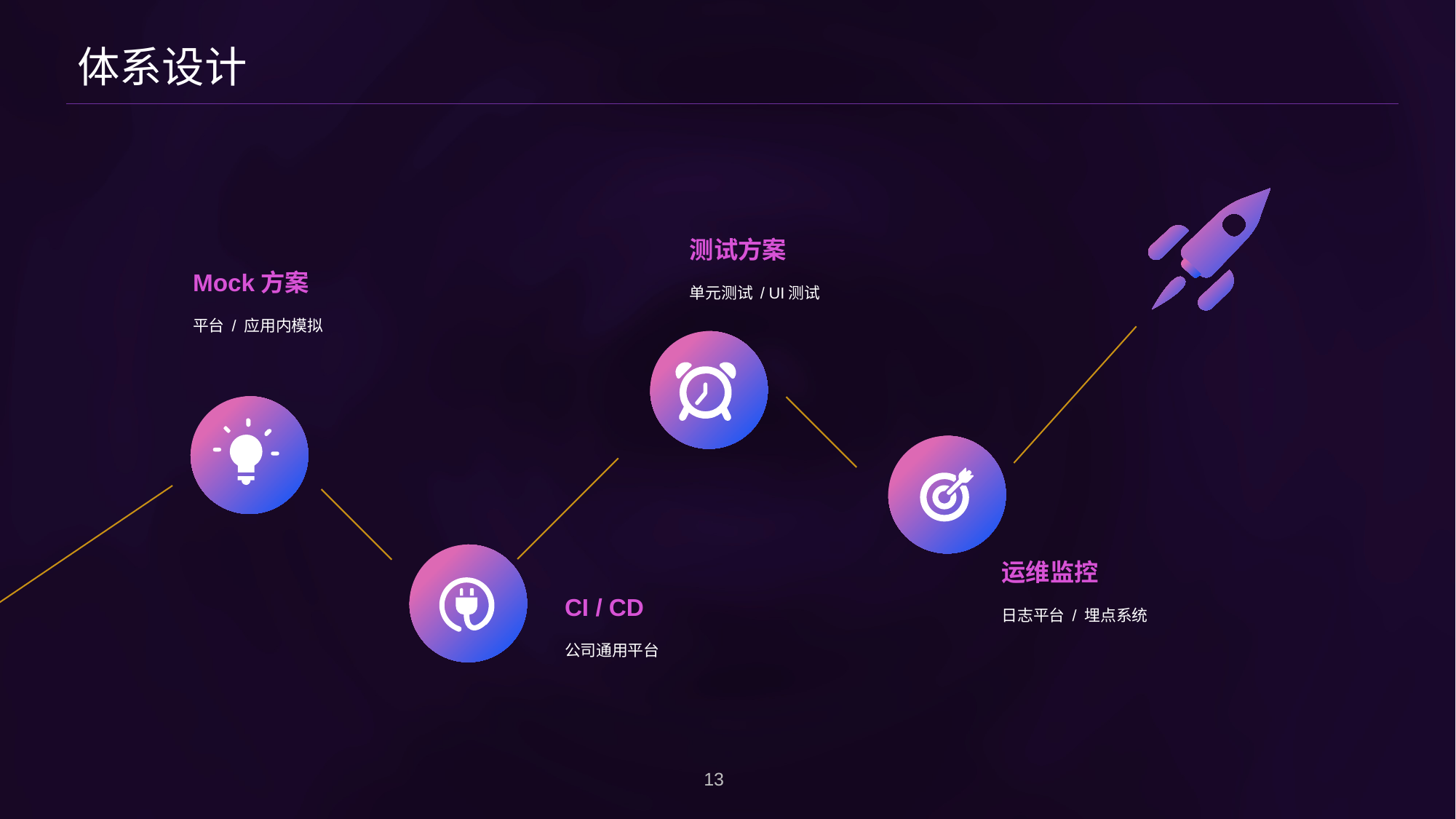

# 体系设计

测试方案
单元测试 / UI测试
Mock方案
平台 / 应用内模拟

运维监控
日志平台 / 埋点系统

CI / CD
公司通用平台

13